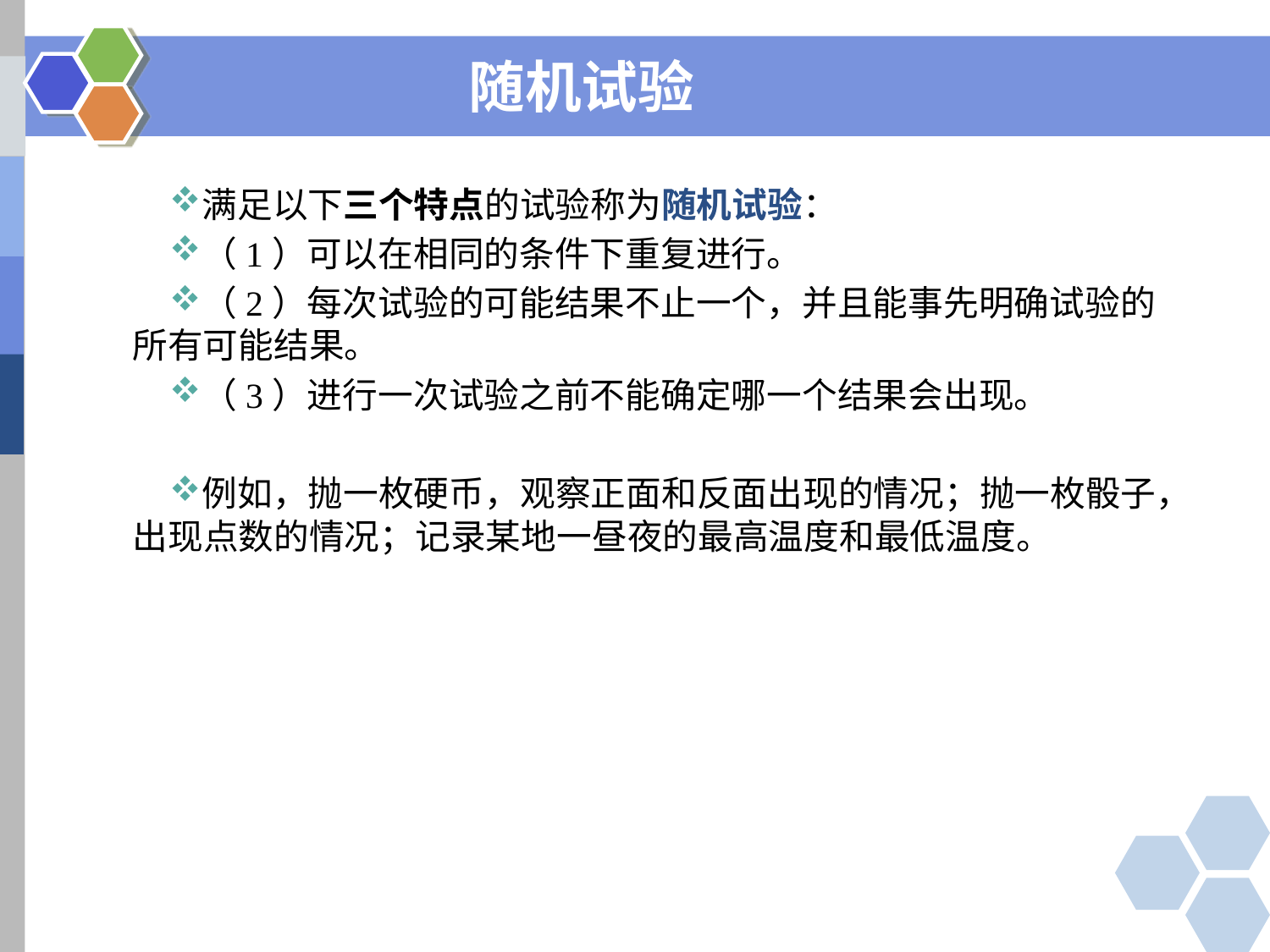

# 随机试验
满足以下三个特点的试验称为随机试验：
（1）可以在相同的条件下重复进行。
（2）每次试验的可能结果不止一个，并且能事先明确试验的所有可能结果。
（3）进行一次试验之前不能确定哪一个结果会出现。

例如，抛一枚硬币，观察正面和反面出现的情况；抛一枚骰子，出现点数的情况；记录某地一昼夜的最高温度和最低温度。